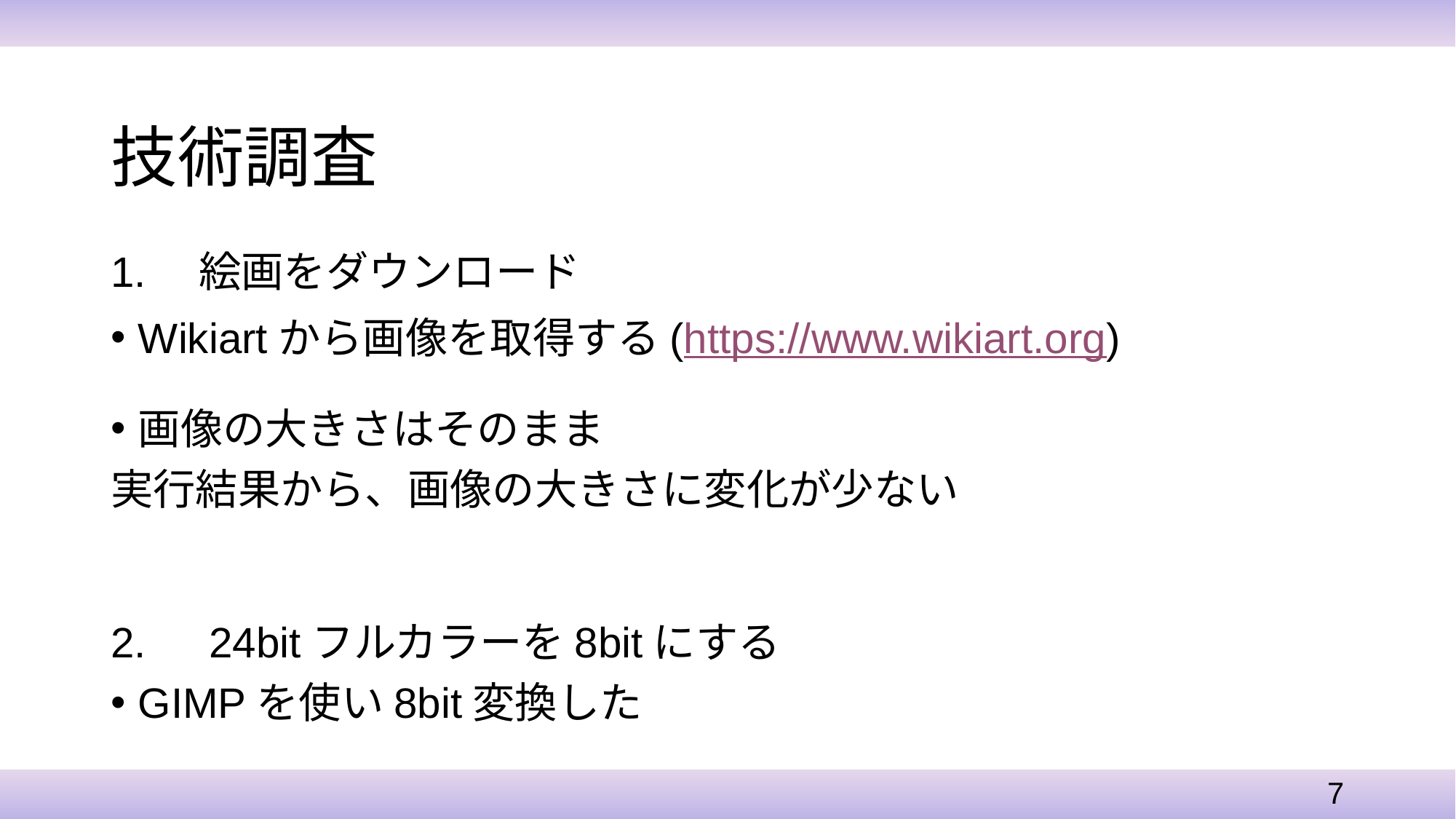

# 技術調査
1.　絵画をダウンロード
Wikiartから画像を取得する(https://www.wikiart.org)
画像の大きさはそのまま
実行結果から、画像の大きさに変化が少ない

2.　24bitフルカラーを8bitにする
GIMPを使い8bit変換した

7